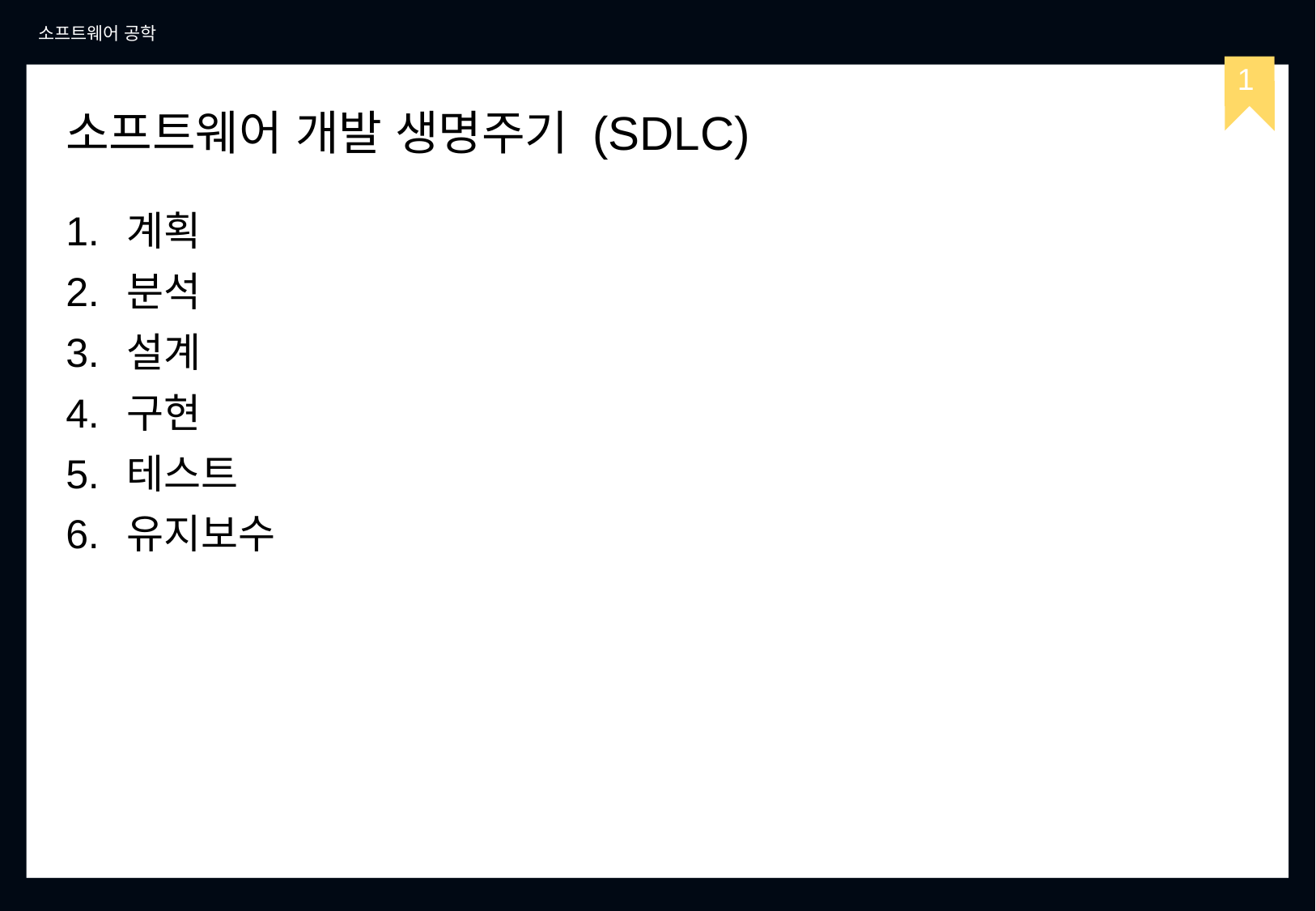

소프트웨어 공학
1
# 소프트웨어 개발 생명주기 (SDLC)
계획
분석
설계
구현
테스트
유지보수